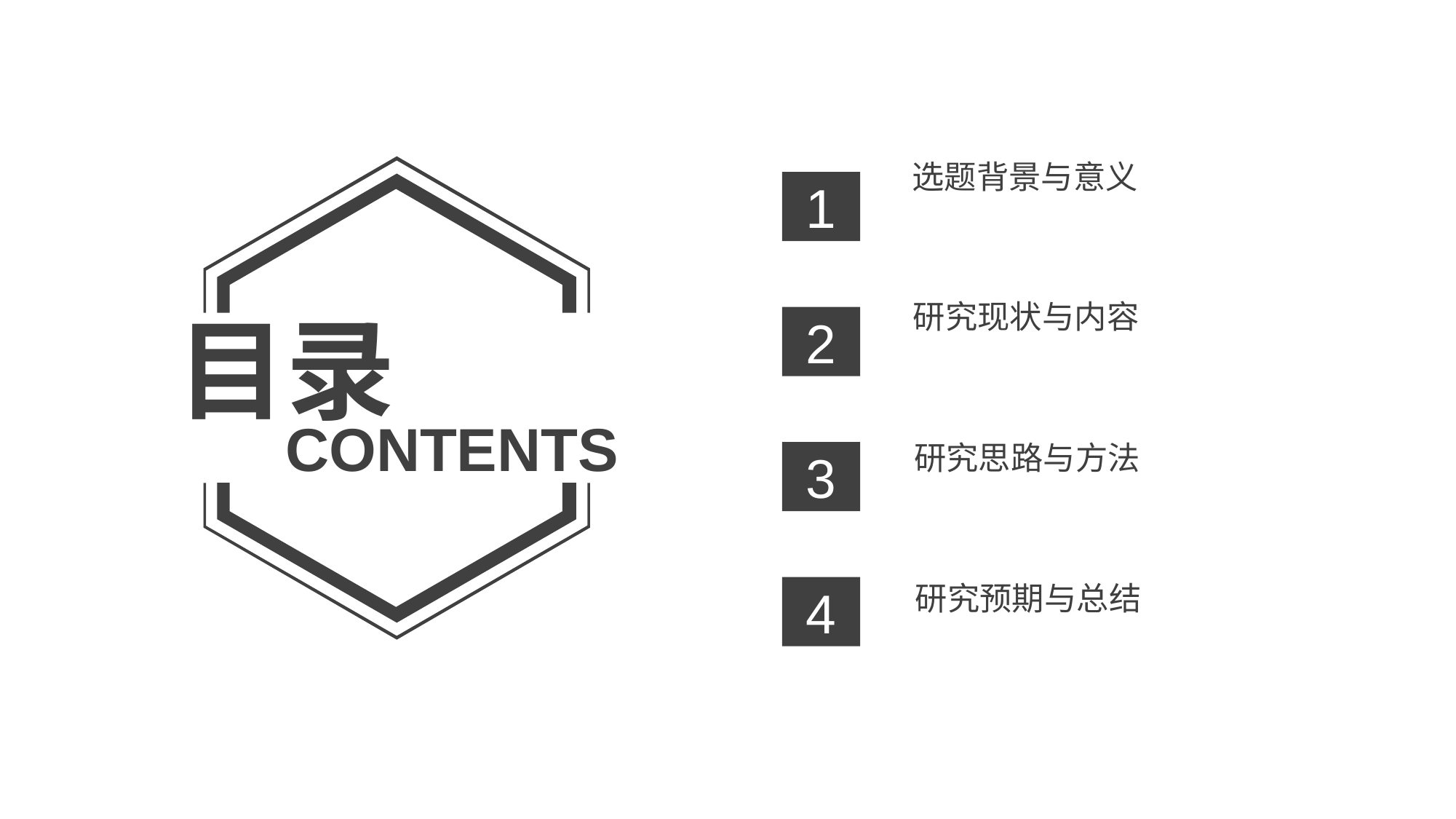

选题背景与意义
1

目录
研究现状与内容
2
CONTENTS
研究思路与方法
3

4
研究预期与总结